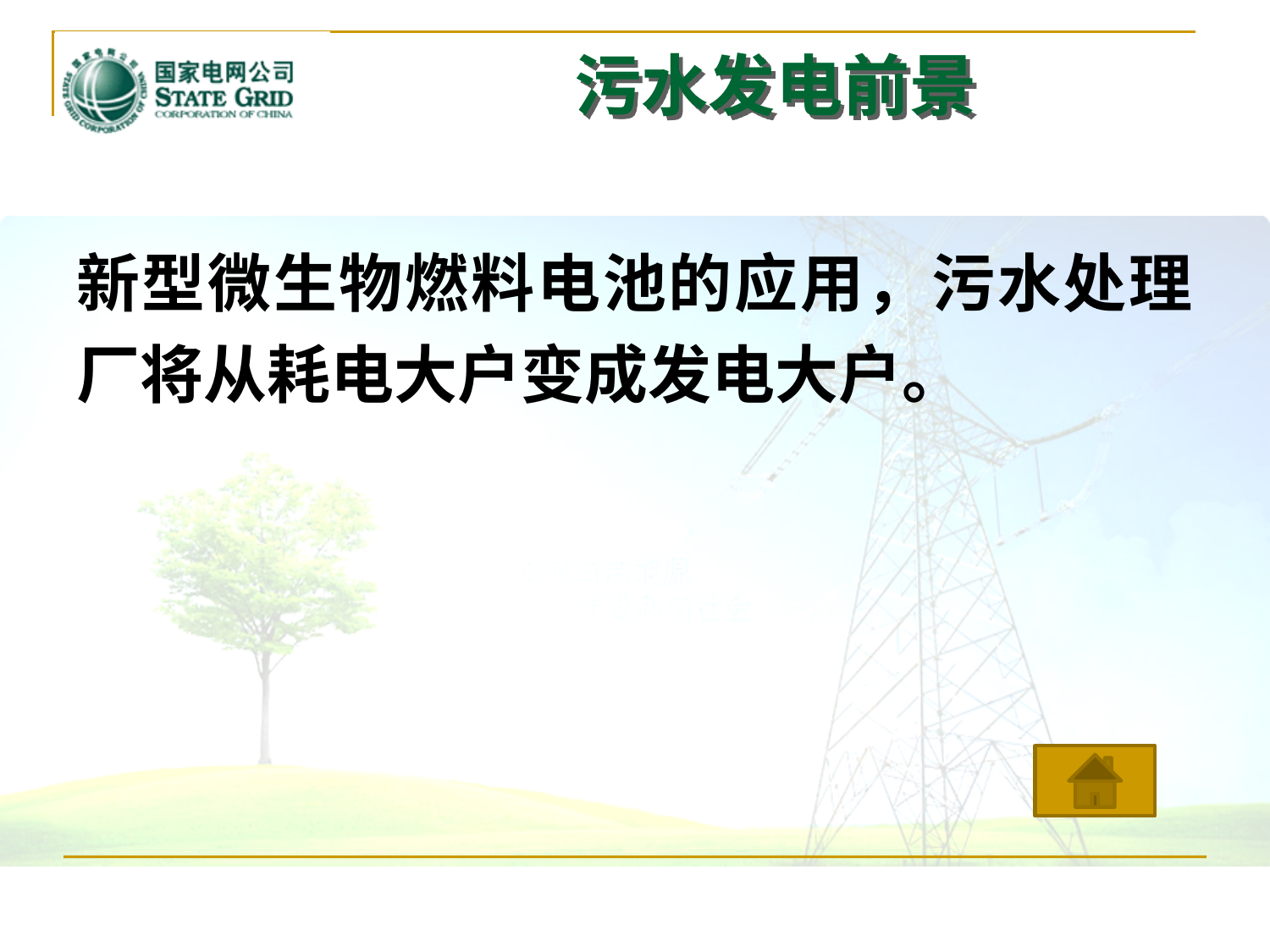

# 污水发电前景
新型微生物燃料电池的应用，污水处理厂将从耗电大户变成发电大户。